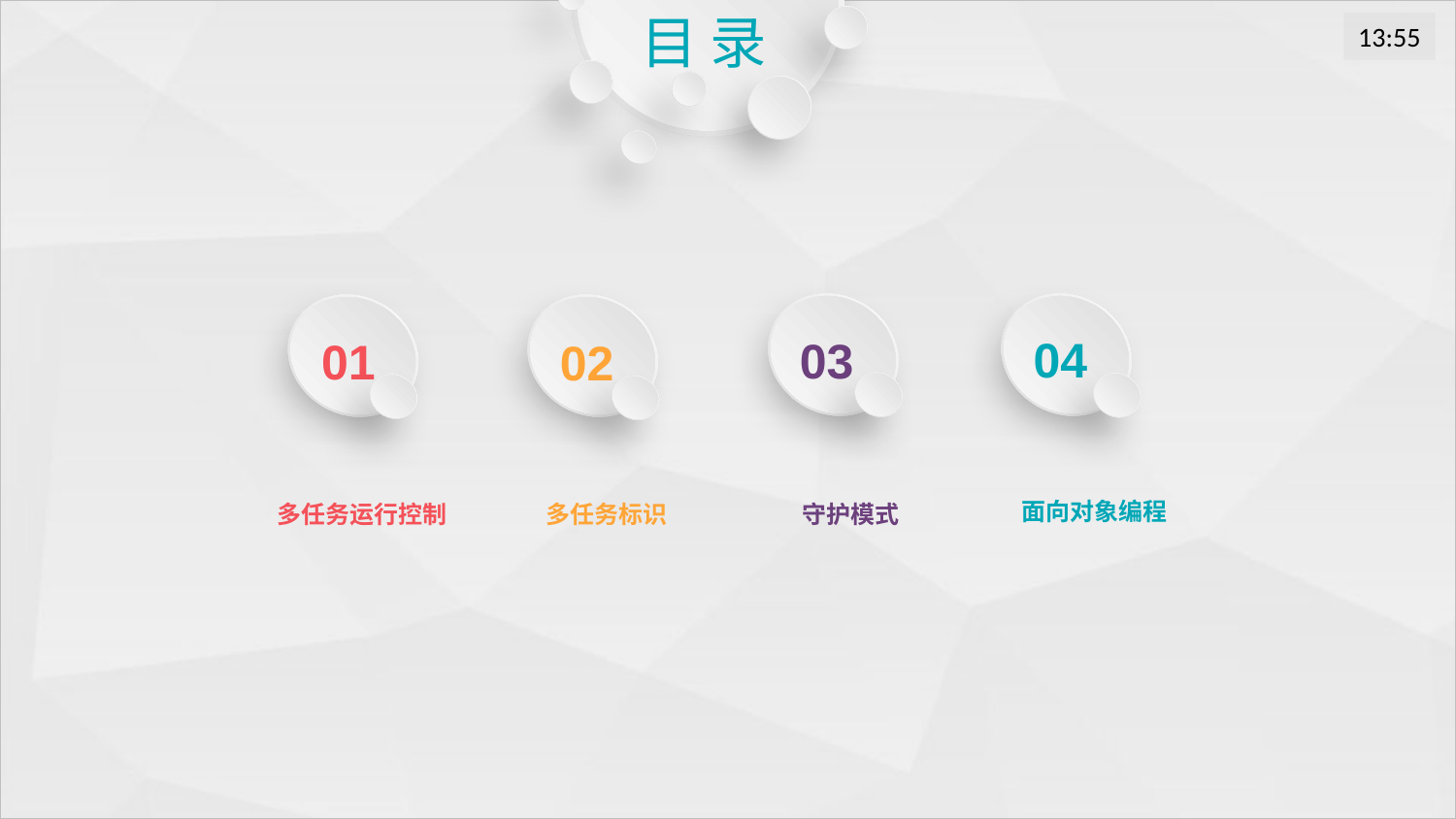

目 录

03

04

01

02

面向对象编程

多任务标识

多任务运行控制

守护模式